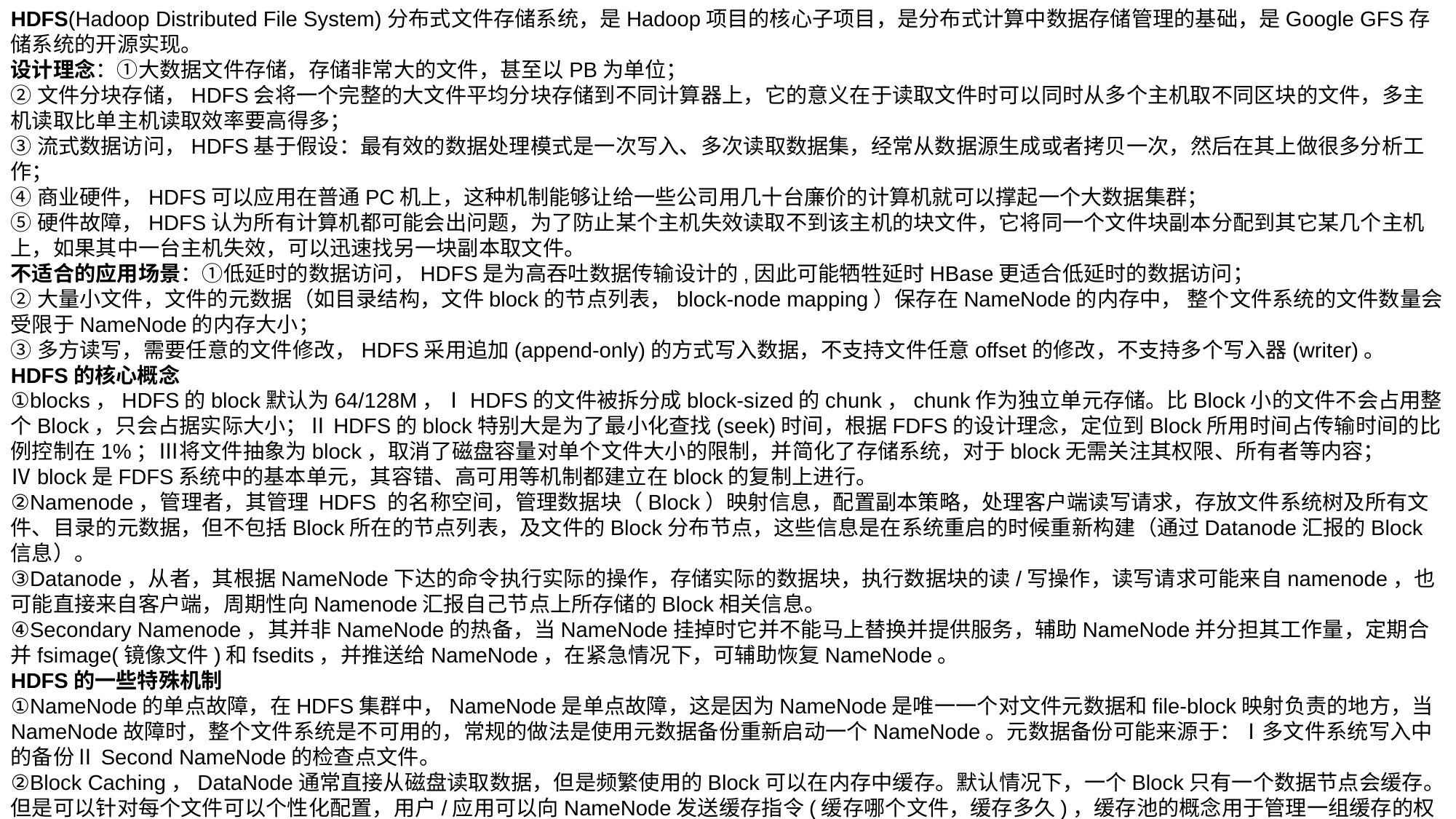

HDFS(Hadoop Distributed File System)分布式文件存储系统，是Hadoop项目的核心子项目，是分布式计算中数据存储管理的基础，是Google GFS存储系统的开源实现。
设计理念：①大数据文件存储，存储非常大的文件，甚至以PB为单位；
②文件分块存储，HDFS会将一个完整的大文件平均分块存储到不同计算器上，它的意义在于读取文件时可以同时从多个主机取不同区块的文件，多主机读取比单主机读取效率要高得多；
③流式数据访问，HDFS基于假设：最有效的数据处理模式是一次写入、多次读取数据集，经常从数据源生成或者拷贝一次，然后在其上做很多分析工作；
④商业硬件，HDFS可以应用在普通PC机上，这种机制能够让给一些公司用几十台廉价的计算机就可以撑起一个大数据集群；
⑤硬件故障，HDFS认为所有计算机都可能会出问题，为了防止某个主机失效读取不到该主机的块文件，它将同一个文件块副本分配到其它某几个主机上，如果其中一台主机失效，可以迅速找另一块副本取文件。
不适合的应用场景：①低延时的数据访问，HDFS是为高吞吐数据传输设计的,因此可能牺牲延时HBase更适合低延时的数据访问；
②大量小文件，文件的元数据（如目录结构，文件block的节点列表，block-node mapping）保存在NameNode的内存中， 整个文件系统的文件数量会受限于NameNode的内存大小；
③多方读写，需要任意的文件修改，HDFS采用追加(append-only)的方式写入数据，不支持文件任意offset的修改，不支持多个写入器(writer)。
HDFS的核心概念
①blocks，HDFS的block默认为64/128M，ⅠHDFS的文件被拆分成block-sized的chunk，chunk作为独立单元存储。比Block小的文件不会占用整个Block，只会占据实际大小；ⅡHDFS的block特别大是为了最小化查找(seek)时间，根据FDFS的设计理念，定位到Block所用时间占传输时间的比例控制在1%；Ⅲ将文件抽象为block，取消了磁盘容量对单个文件大小的限制，并简化了存储系统，对于block无需关注其权限、所有者等内容；Ⅳblock是FDFS系统中的基本单元，其容错、高可用等机制都建立在block的复制上进行。
②Namenode，管理者，其管理 HDFS 的名称空间，管理数据块（Block）映射信息，配置副本策略，处理客户端读写请求，存放文件系统树及所有文件、目录的元数据，但不包括Block所在的节点列表，及文件的Block分布节点，这些信息是在系统重启的时候重新构建（通过Datanode汇报的Block信息）。
③Datanode，从者，其根据NameNode下达的命令执行实际的操作，存储实际的数据块，执行数据块的读/写操作，读写请求可能来自namenode，也可能直接来自客户端，周期性向Namenode汇报自己节点上所存储的Block相关信息。
④Secondary Namenode，其并非NameNode的热备，当NameNode挂掉时它并不能马上替换并提供服务，辅助NameNode并分担其工作量，定期合并fsimage(镜像文件)和fsedits，并推送给NameNode，在紧急情况下，可辅助恢复NameNode。
HDFS的一些特殊机制
①NameNode的单点故障，在HDFS集群中，NameNode是单点故障，这是因为NameNode是唯一一个对文件元数据和file-block映射负责的地方，当NameNode故障时，整个文件系统是不可用的，常规的做法是使用元数据备份重新启动一个NameNode。元数据备份可能来源于：Ⅰ多文件系统写入中的备份ⅡSecond NameNode的检查点文件。
②Block Caching，DataNode通常直接从磁盘读取数据，但是频繁使用的Block可以在内存中缓存。默认情况下，一个Block只有一个数据节点会缓存。但是可以针对每个文件可以个性化配置，用户/应用可以向NameNode发送缓存指令(缓存哪个文件，缓存多久)，缓存池的概念用于管理一组缓存的权限和资源。
③HDFS Federation，NameNode的内存会制约文件数量，HDFS Federation提供了一种横向扩展NameNode的方式，在Federation模式中，每个NameNode管理命名空间的一部分，分管不同的目录，所有的NameNode共同构成文件系统的命名空间，但是对于特定的NN，依然存在单点故障。